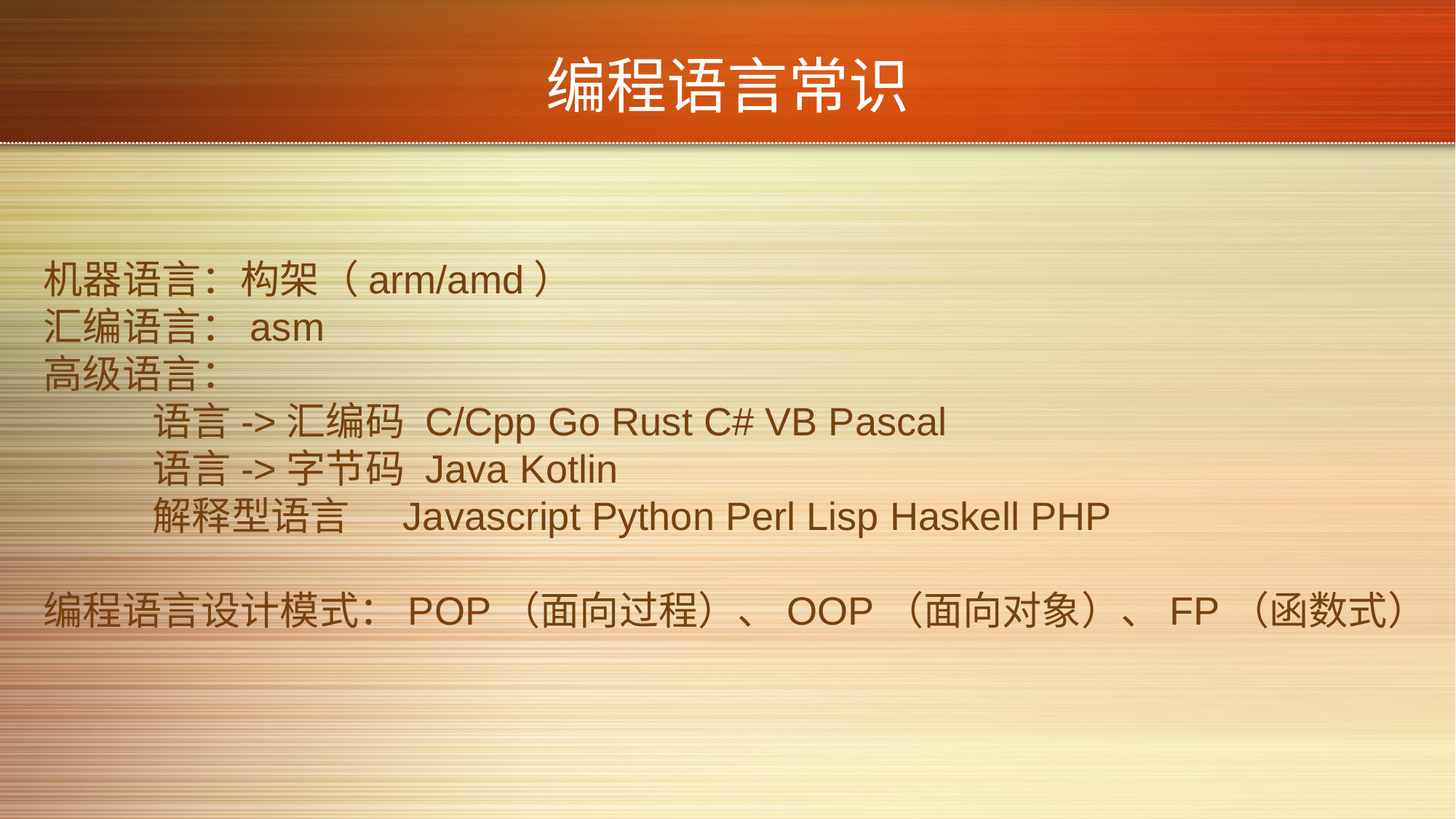

# 编程语言常识
机器语言：构架（arm/amd）
汇编语言：asm
高级语言：
	语言->汇编码 C/Cpp Go Rust C# VB Pascal
	语言->字节码 Java Kotlin
	解释型语言    Javascript Python Perl Lisp Haskell PHP

编程语言设计模式：POP（面向过程）、OOP（面向对象）、FP（函数式）